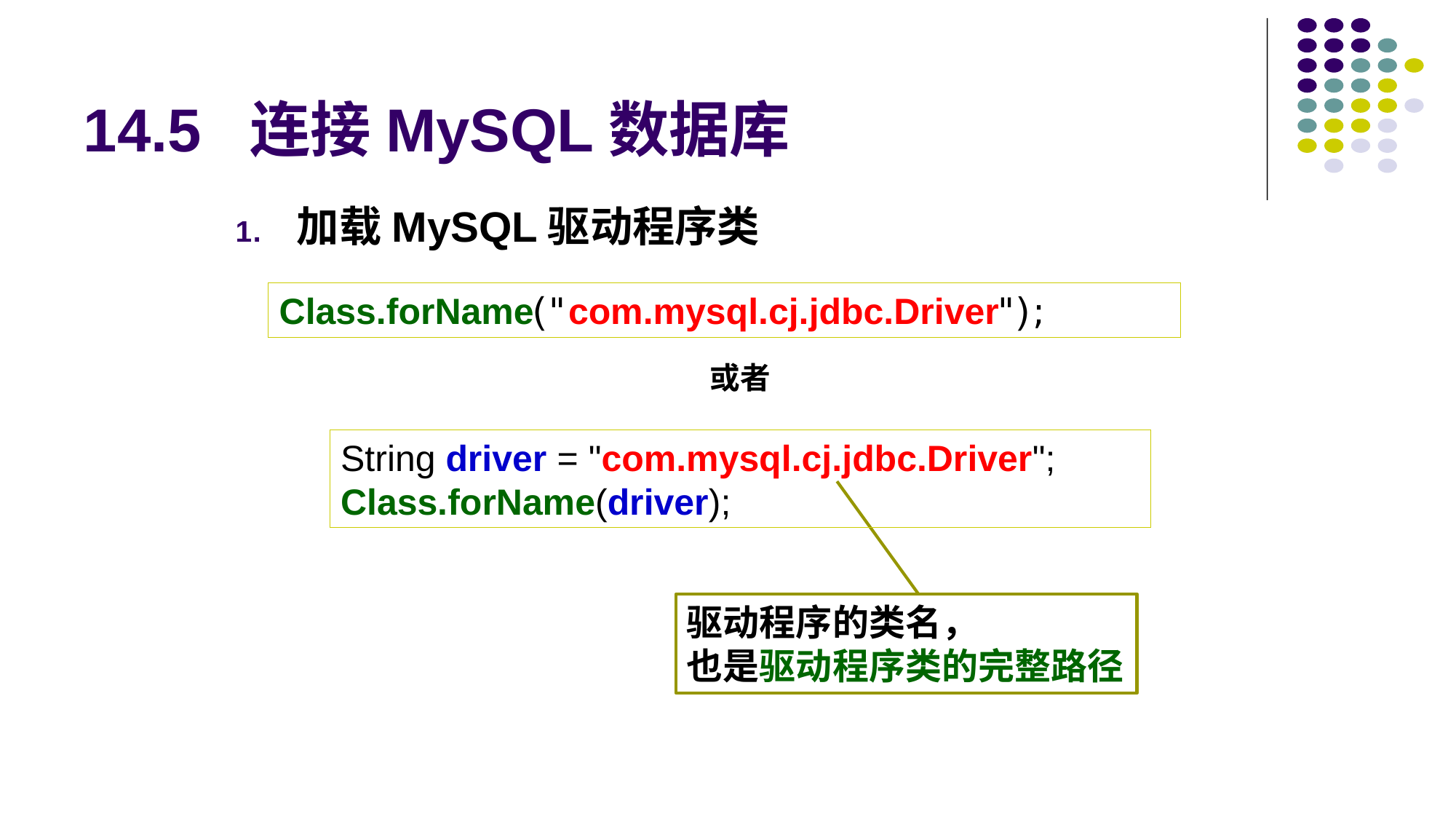

# 14.5  连接MySQL数据库
加载MySQL驱动程序类

或者

Class.forName("com.mysql.cj.jdbc.Driver");
String driver = "com.mysql.cj.jdbc.Driver";
Class.forName(driver);
驱动程序的类名，
也是驱动程序类的完整路径
18